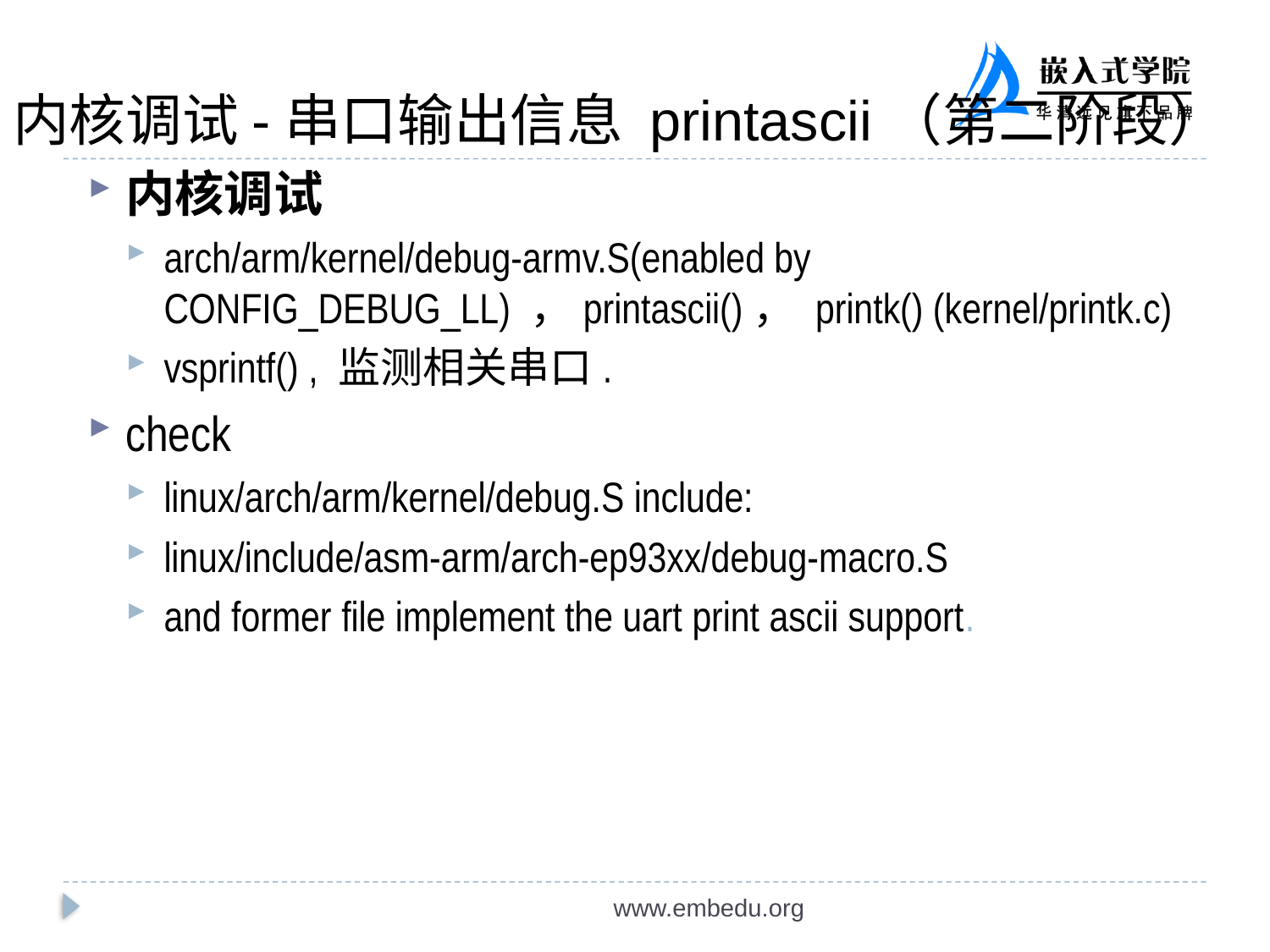

# 内核调试-串口输出信息 printascii（第二阶段）
内核调试
arch/arm/kernel/debug-armv.S(enabled by CONFIG_DEBUG_LL) ，printascii()， printk() (kernel/printk.c)
vsprintf() , 监测相关串口.
check
linux/arch/arm/kernel/debug.S include:
linux/include/asm-arm/arch-ep93xx/debug-macro.S
and former file implement the uart print ascii support.
www.embedu.org